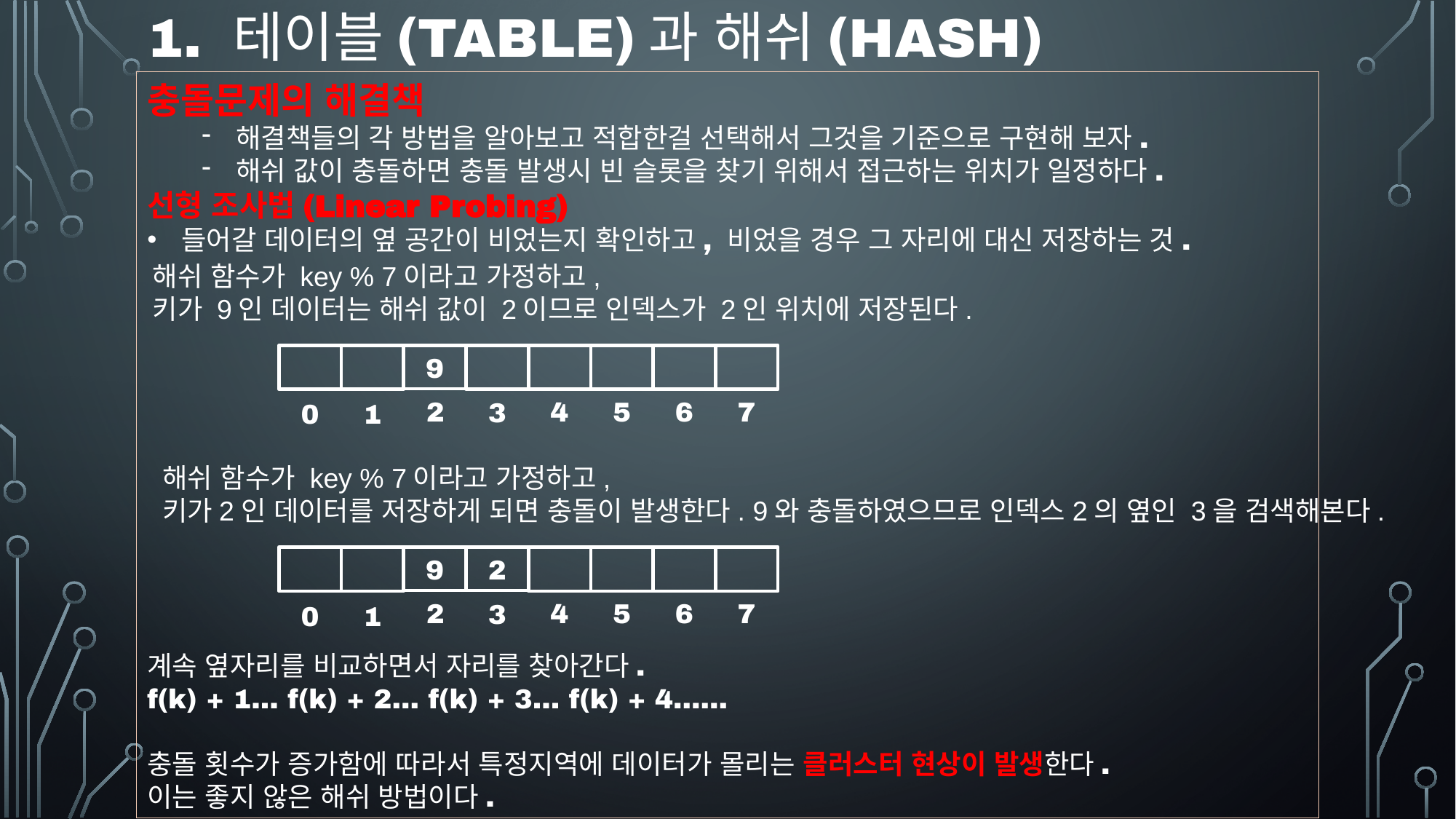

# 1. 테이블(Table)과 해쉬(Hash)
충돌문제의 해결책
해결책들의 각 방법을 알아보고 적합한걸 선택해서 그것을 기준으로 구현해 보자.
해쉬 값이 충돌하면 충돌 발생시 빈 슬롯을 찾기 위해서 접근하는 위치가 일정하다.
선형 조사법(Linear Probing)
들어갈 데이터의 옆 공간이 비었는지 확인하고, 비었을 경우 그 자리에 대신 저장하는 것.

계속 옆자리를 비교하면서 자리를 찾아간다.
f(k) + 1… f(k) + 2… f(k) + 3… f(k) + 4……

충돌 횟수가 증가함에 따라서 특정지역에 데이터가 몰리는 클러스터 현상이 발생한다.
이는 좋지 않은 해쉬 방법이다.
해쉬 함수가 key % 7이라고 가정하고,
키가 9인 데이터는 해쉬 값이 2이므로 인덱스가 2인 위치에 저장된다.

9

2
4
5
6
7
3
0
1
해쉬 함수가 key % 7이라고 가정하고,
키가2인 데이터를 저장하게 되면 충돌이 발생한다. 9와 충돌하였으므로 인덱스2의 옆인 3을 검색해본다.

9
2

2
4
5
6
7
3
0
1